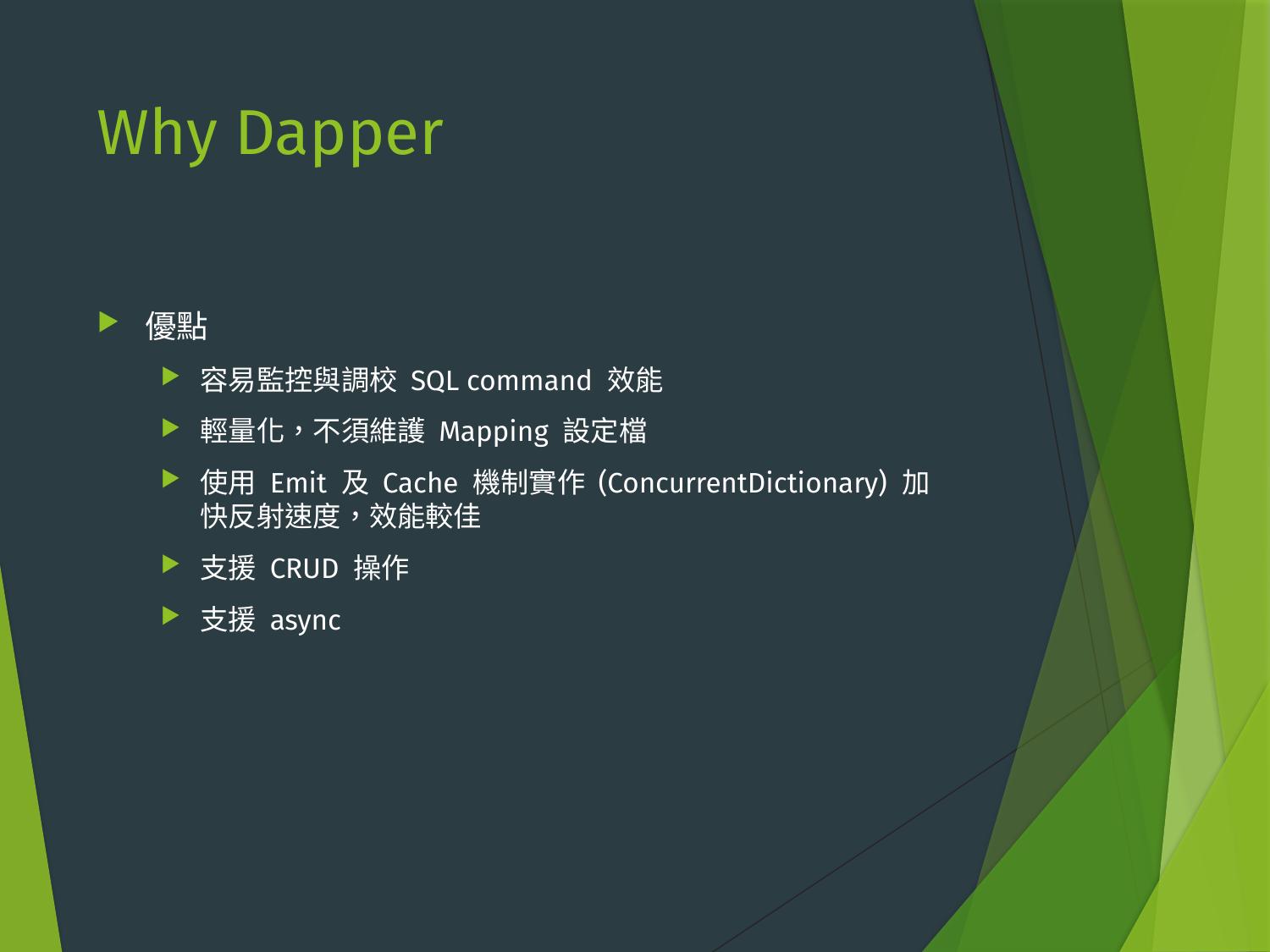

# Why Dapper
優點
容易監控與調校 SQL command 效能
輕量化，不須維護 Mapping 設定檔
使用 Emit 及 Cache 機制實作 (ConcurrentDictionary) 加快反射速度，效能較佳
支援 CRUD 操作
支援 async